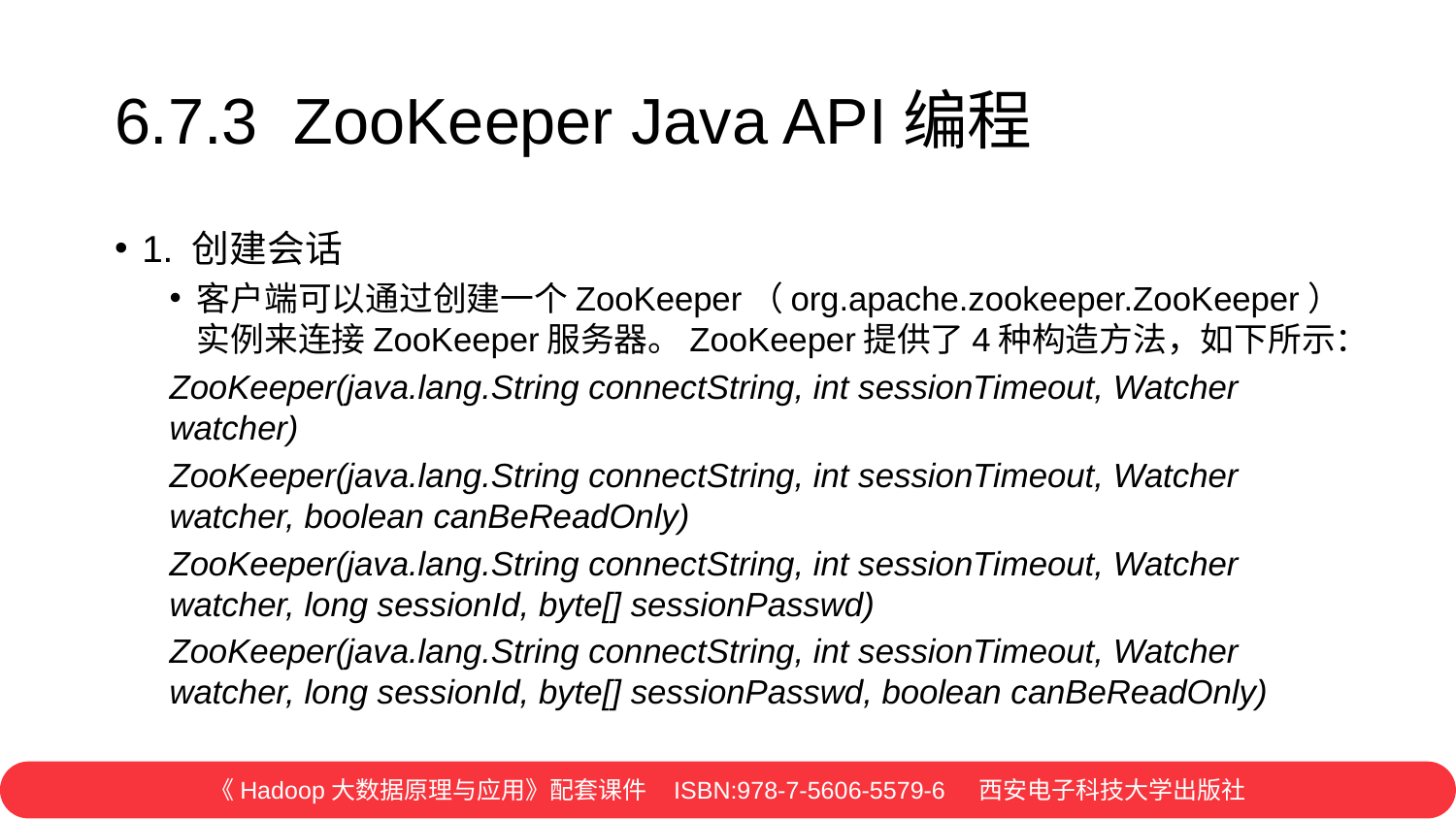

# 6.7.3  ZooKeeper Java API编程
1. 创建会话
客户端可以通过创建一个ZooKeeper（org.apache.zookeeper.ZooKeeper）实例来连接ZooKeeper服务器。ZooKeeper提供了4种构造方法，如下所示：
ZooKeeper(java.lang.String connectString, int sessionTimeout, Watcher watcher)
ZooKeeper(java.lang.String connectString, int sessionTimeout, Watcher watcher, boolean canBeReadOnly)
ZooKeeper(java.lang.String connectString, int sessionTimeout, Watcher watcher, long sessionId, byte[] sessionPasswd)
ZooKeeper(java.lang.String connectString, int sessionTimeout, Watcher watcher, long sessionId, byte[] sessionPasswd, boolean canBeReadOnly)